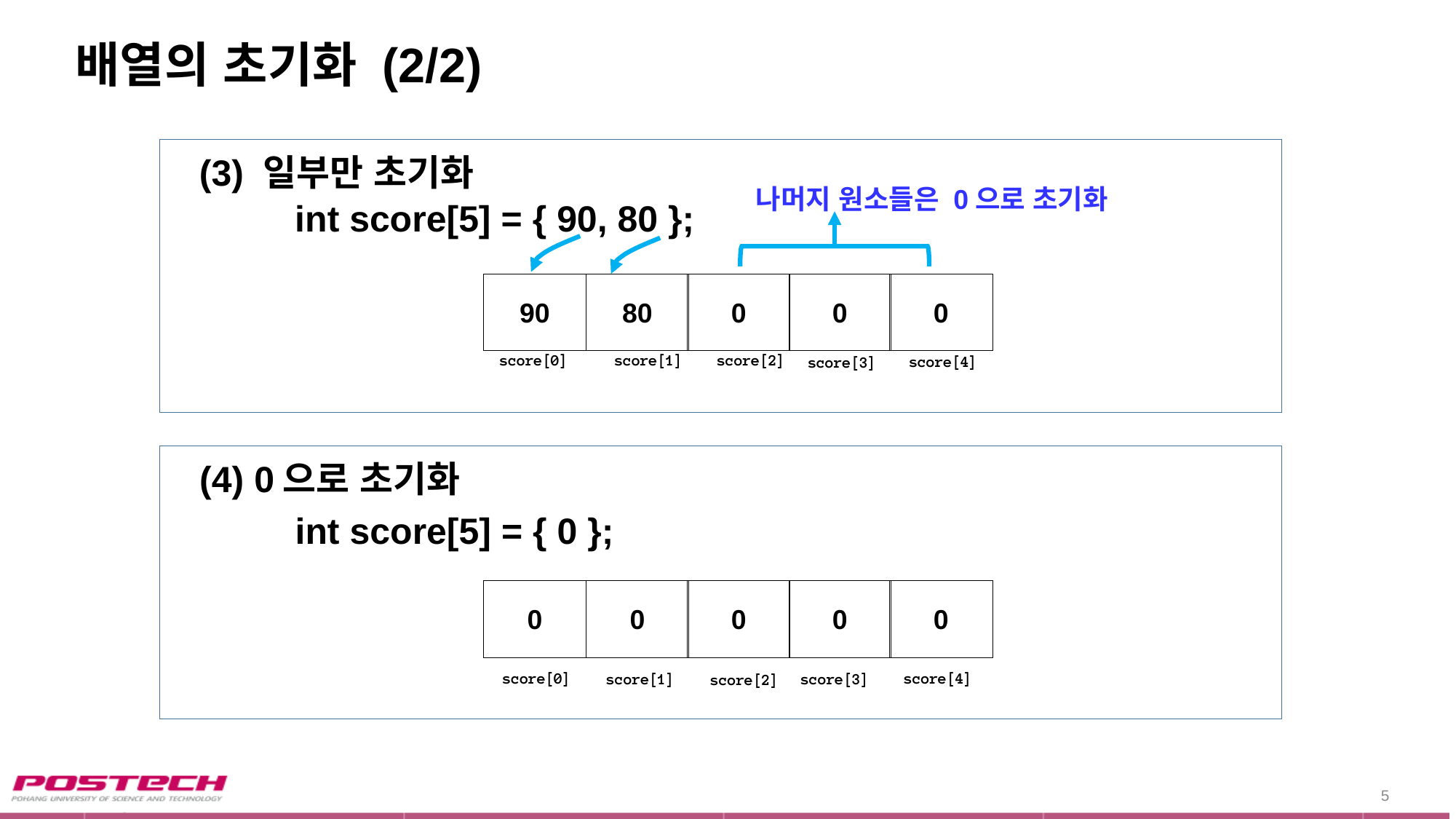

# 배열의 초기화 (2/2)

(3) 일부만 초기화
나머지 원소들은 0으로 초기화
int score[5] = { 90, 80 };

90
0
0
0
80

score[0]
score[1]
score[2]
score[4]
score[3]

(4) 0으로 초기화
int score[5] = { 0 };
0
0
0
0
0
score[0]
score[4]
score[1]
score[3]
score[2]
5